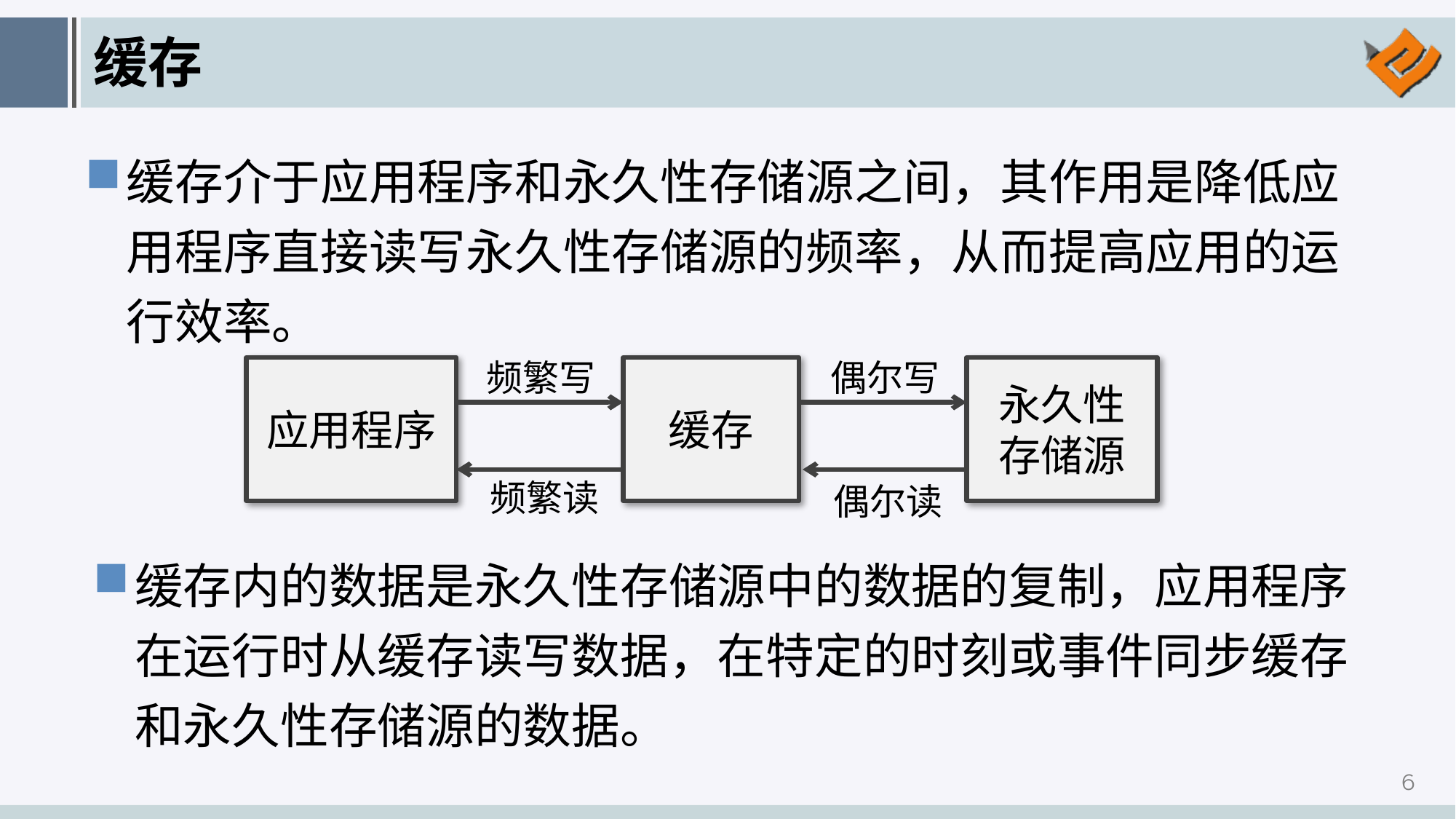

# 缓存
缓存介于应用程序和永久性存储源之间，其作用是降低应用程序直接读写永久性存储源的频率，从而提高应用的运行效率。
频繁写
偶尔写
应用程序
缓存
永久性存储源
频繁读
偶尔读
缓存内的数据是永久性存储源中的数据的复制，应用程序在运行时从缓存读写数据，在特定的时刻或事件同步缓存和永久性存储源的数据。